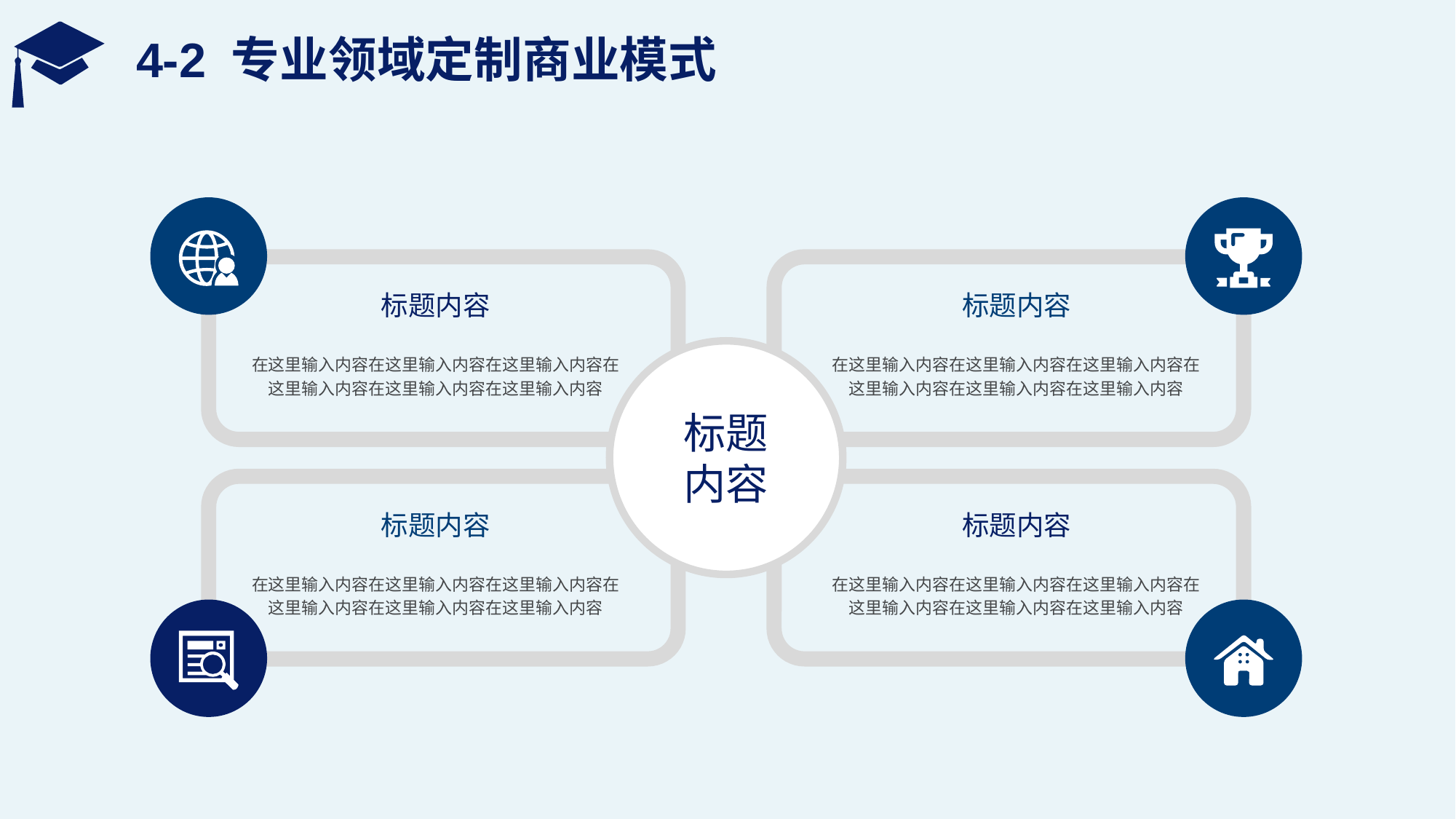

# 4-2 专业领域定制商业模式

标题内容
在这里输入内容在这里输入内容在这里输入内容在这里输入内容在这里输入内容在这里输入内容

标题内容
在这里输入内容在这里输入内容在这里输入内容在这里输入内容在这里输入内容在这里输入内容
标题
内容

标题内容
在这里输入内容在这里输入内容在这里输入内容在这里输入内容在这里输入内容在这里输入内容

标题内容
在这里输入内容在这里输入内容在这里输入内容在这里输入内容在这里输入内容在这里输入内容